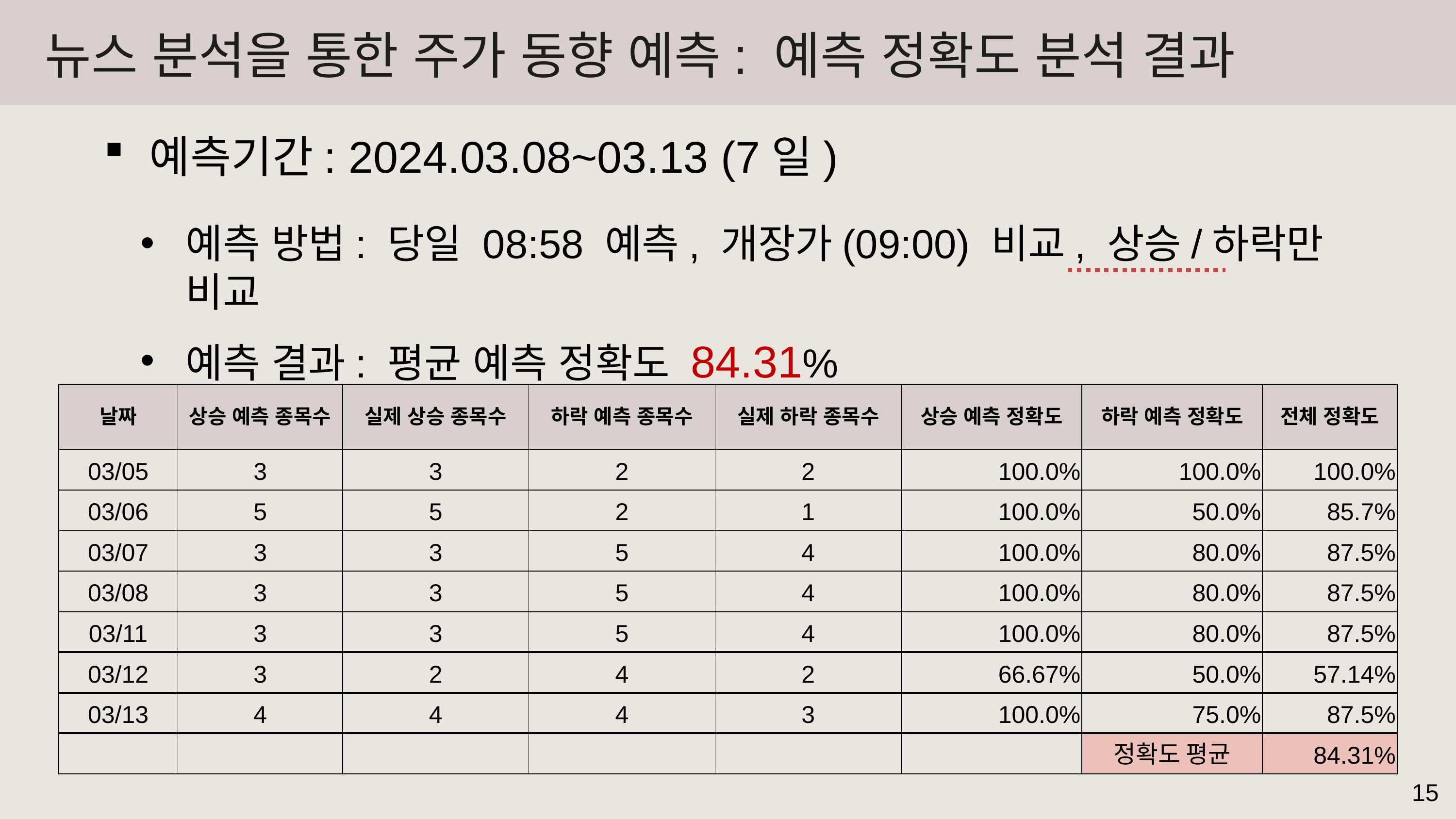

뉴스 분석을 통한 주가 동향 예측: 예측 정확도 분석 결과
예측기간: 2024.03.08~03.13 (7일)
예측 방법: 당일 08:58 예측, 개장가(09:00) 비교, 상승/하락만 비교
예측 결과: 평균 예측 정확도 84.31%
| 날짜 | 상승 예측 종목수 | 실제 상승 종목수 | 하락 예측 종목수 | 실제 하락 종목수 | 상승 예측 정확도 | 하락 예측 정확도 | 전체 정확도 |
| --- | --- | --- | --- | --- | --- | --- | --- |
| 03/05 | 3 | 3 | 2 | 2 | 100.0% | 100.0% | 100.0% |
| 03/06 | 5 | 5 | 2 | 1 | 100.0% | 50.0% | 85.7% |
| 03/07 | 3 | 3 | 5 | 4 | 100.0% | 80.0% | 87.5% |
| 03/08 | 3 | 3 | 5 | 4 | 100.0% | 80.0% | 87.5% |
| 03/11 | 3 | 3 | 5 | 4 | 100.0% | 80.0% | 87.5% |
| 03/12 | 3 | 2 | 4 | 2 | 66.67% | 50.0% | 57.14% |
| 03/13 | 4 | 4 | 4 | 3 | 100.0% | 75.0% | 87.5% |
|  |  |  |  |  |  | 정확도 평균 | 84.31% |
15